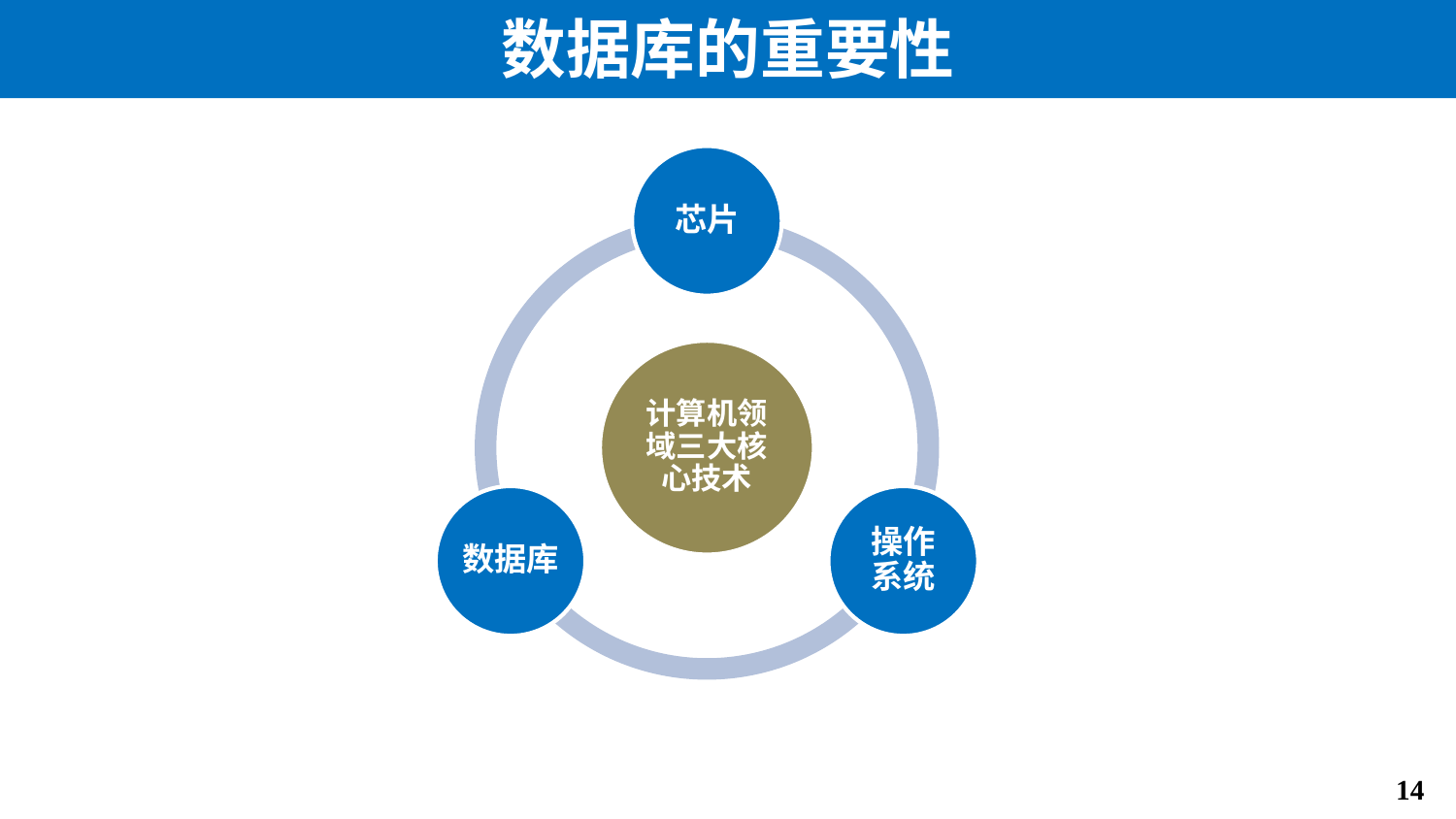

# 数据库的重要性
计算机领域三大核心技术
芯片
操作
系统
数据库